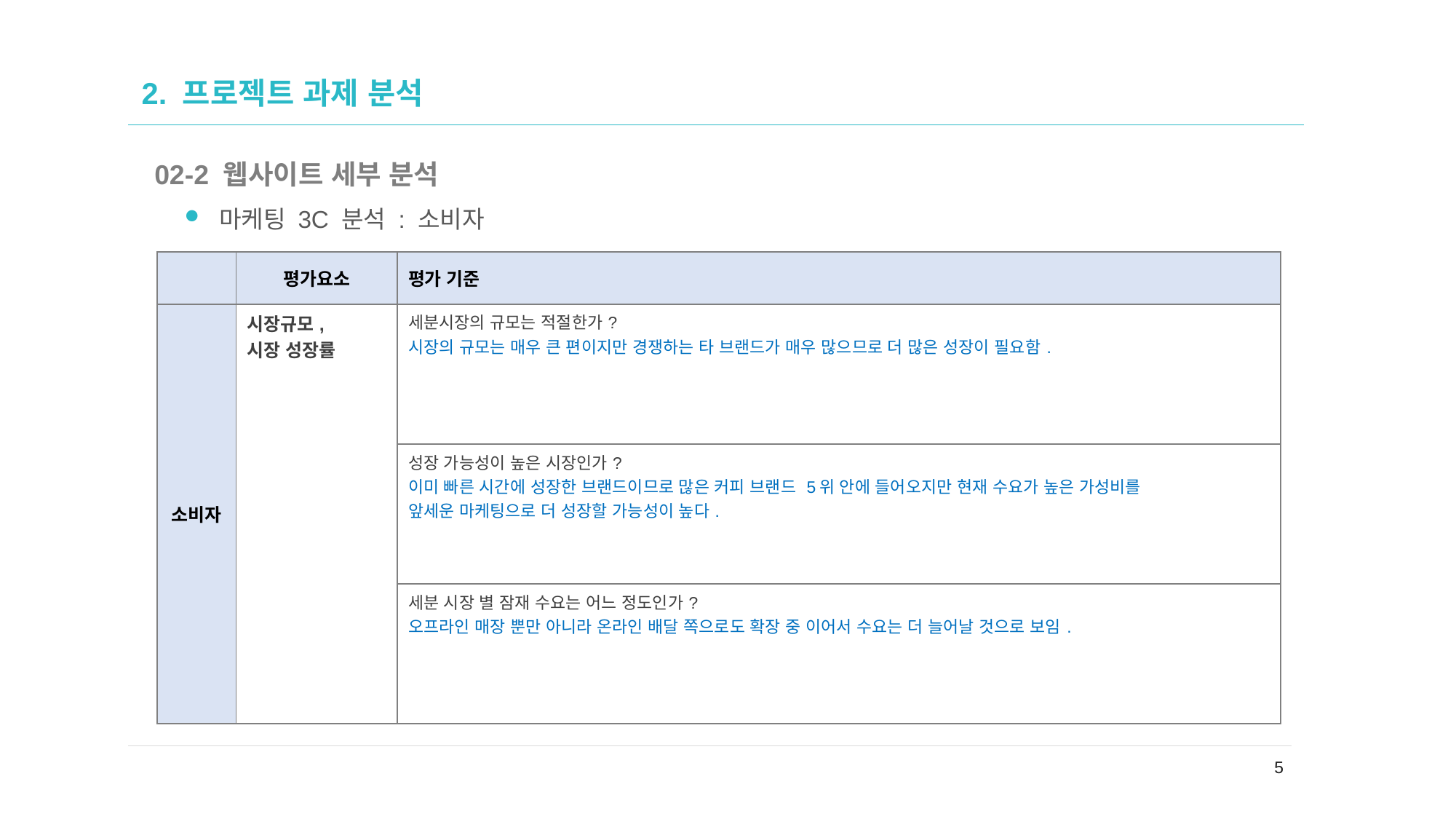

02
# 2. 프로젝트 과제 분석
02-2 웹사이트 세부 분석
마케팅 3C 분석 : 소비자

|  | 평가요소 | 평가 기준 |
| --- | --- | --- |
| 소비자 | 시장규모, 시장 성장률 | 세분시장의 규모는 적절한가? 시장의 규모는 매우 큰 편이지만 경쟁하는 타 브랜드가 매우 많으므로 더 많은 성장이 필요함. |
|  |  | 성장 가능성이 높은 시장인가? 이미 빠른 시간에 성장한 브랜드이므로 많은 커피 브랜드 5위 안에 들어오지만 현재 수요가 높은 가성비를 앞세운 마케팅으로 더 성장할 가능성이 높다. |
|  |  | 세분 시장 별 잠재 수요는 어느 정도인가? 오프라인 매장 뿐만 아니라 온라인 배달 쪽으로도 확장 중 이어서 수요는 더 늘어날 것으로 보임. |
5